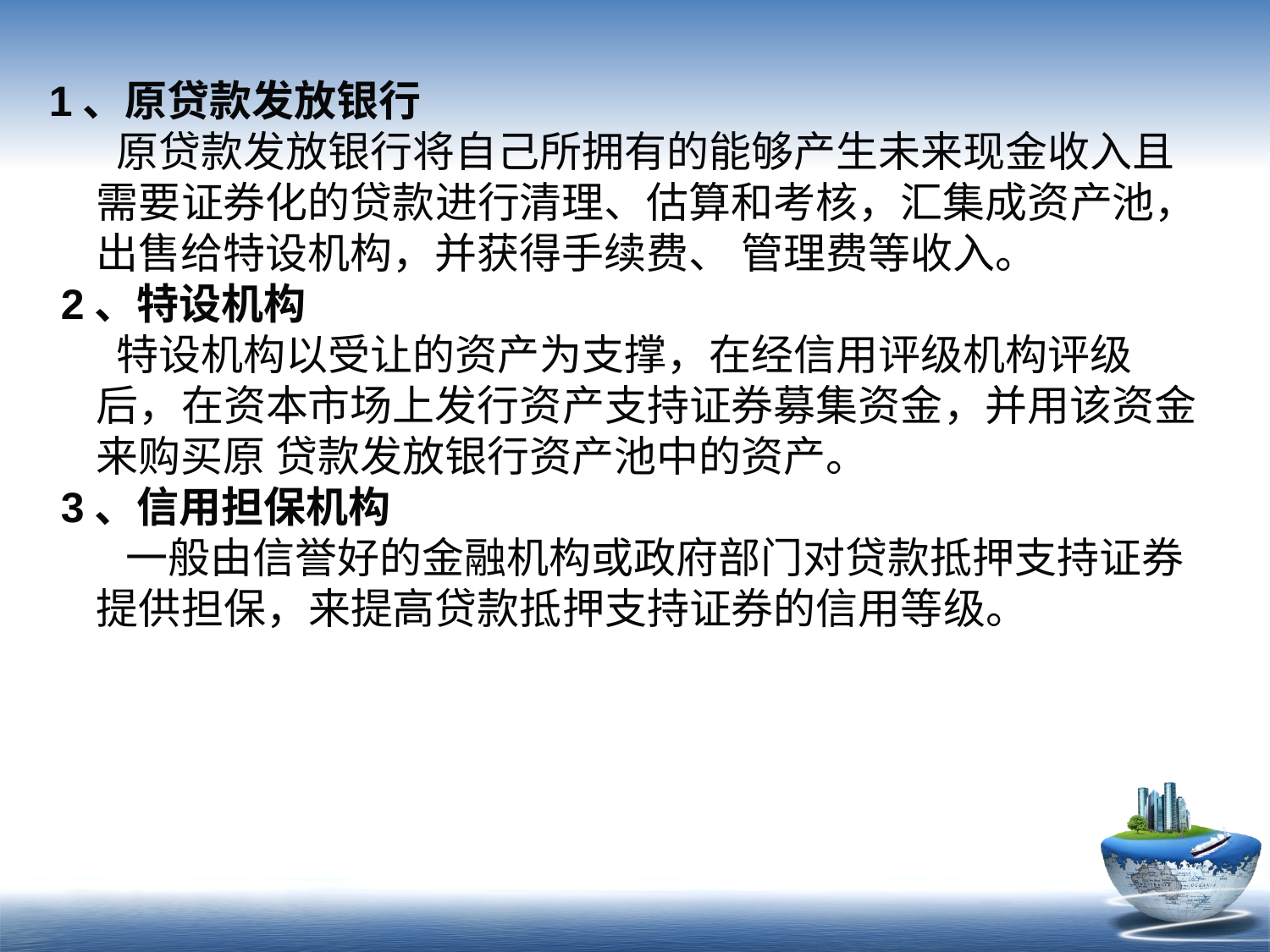

1、原贷款发放银行
      原贷款发放银行将自己所拥有的能够产生未来现金收入且需要证券化的贷款进行清理、估算和考核，汇集成资产池，出售给特设机构，并获得手续费、 管理费等收入。
 2、特设机构
      特设机构以受让的资产为支撑，在经信用评级机构评级后，在资本市场上发行资产支持证券募集资金，并用该资金来购买原 贷款发放银行资产池中的资产。
 3、信用担保机构
       一般由信誉好的金融机构或政府部门对贷款抵押支持证券提供担保，来提高贷款抵押支持证券的信用等级。